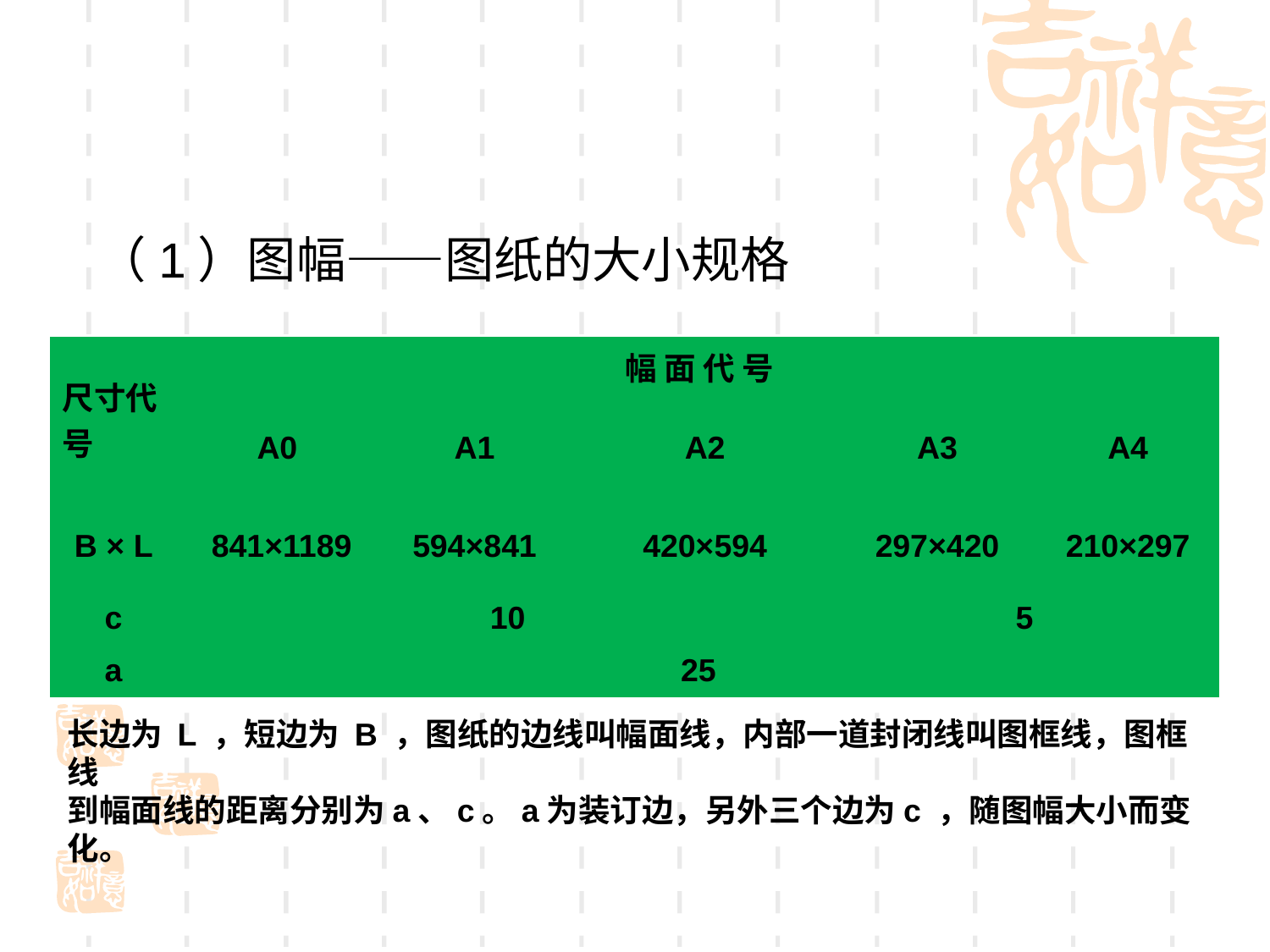

（1）图幅——图纸的大小规格
| 尺寸代号 | 幅 面 代 号 |  |  |  |  |
| --- | --- | --- | --- | --- | --- |
|  | A0 | A1 | A2 | A3 | A4 |
| B × L | 841×1189 | 594×841 | 420×594 | 297×420 | 210×297 |
| c | 10 |  |  | 5 |  |
| a | 25 |  |  |  |  |
长边为 L ，短边为 B ，图纸的边线叫幅面线，内部一道封闭线叫图框线，图框线
到幅面线的距离分别为a、c。a为装订边，另外三个边为c ，随图幅大小而变化。